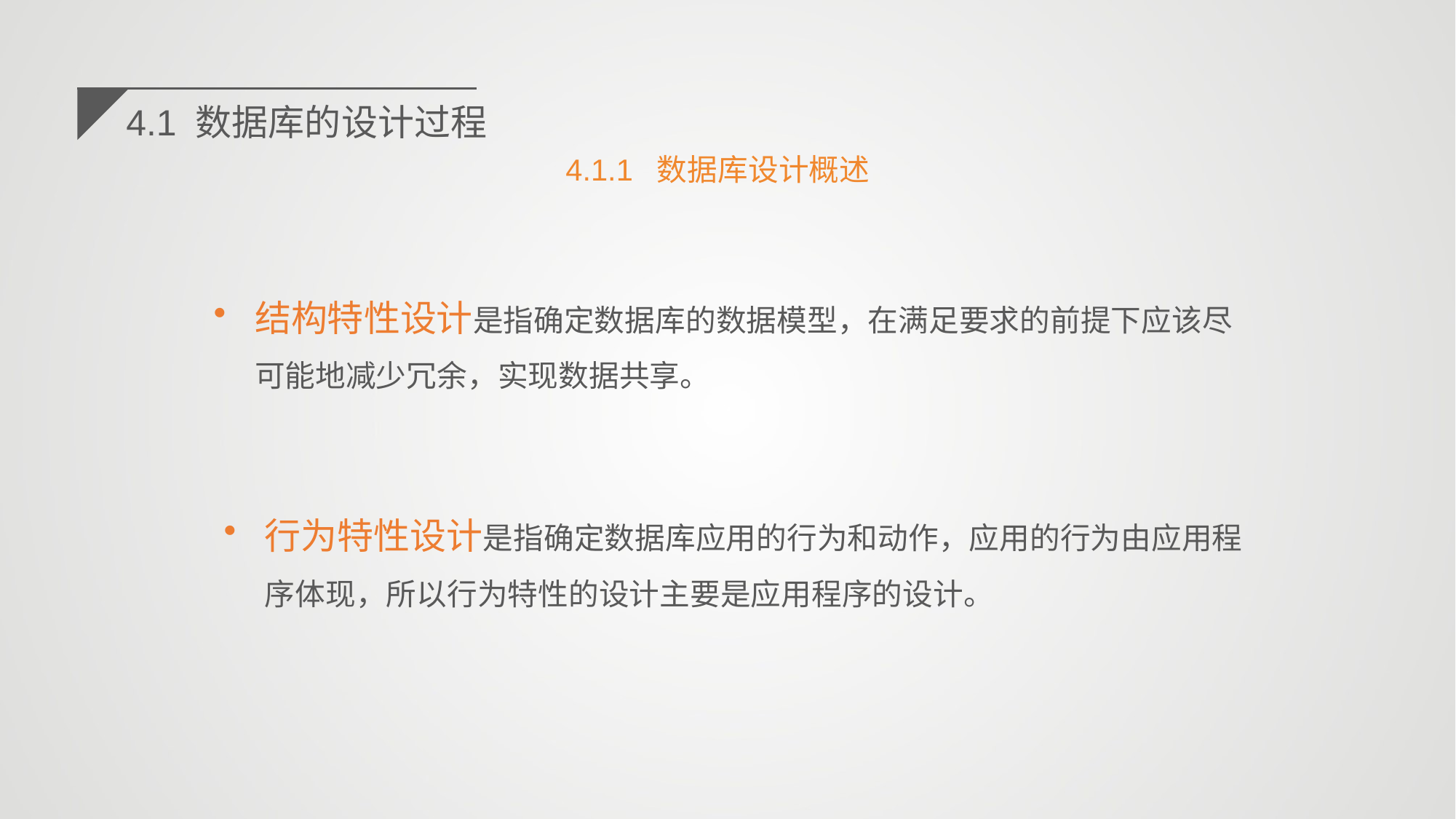

4.1 数据库的设计过程

4.1.1  数据库设计概述
结构特性设计是指确定数据库的数据模型，在满足要求的前提下应该尽可能地减少冗余，实现数据共享。

行为特性设计是指确定数据库应用的行为和动作，应用的行为由应用程序体现，所以行为特性的设计主要是应用程序的设计。